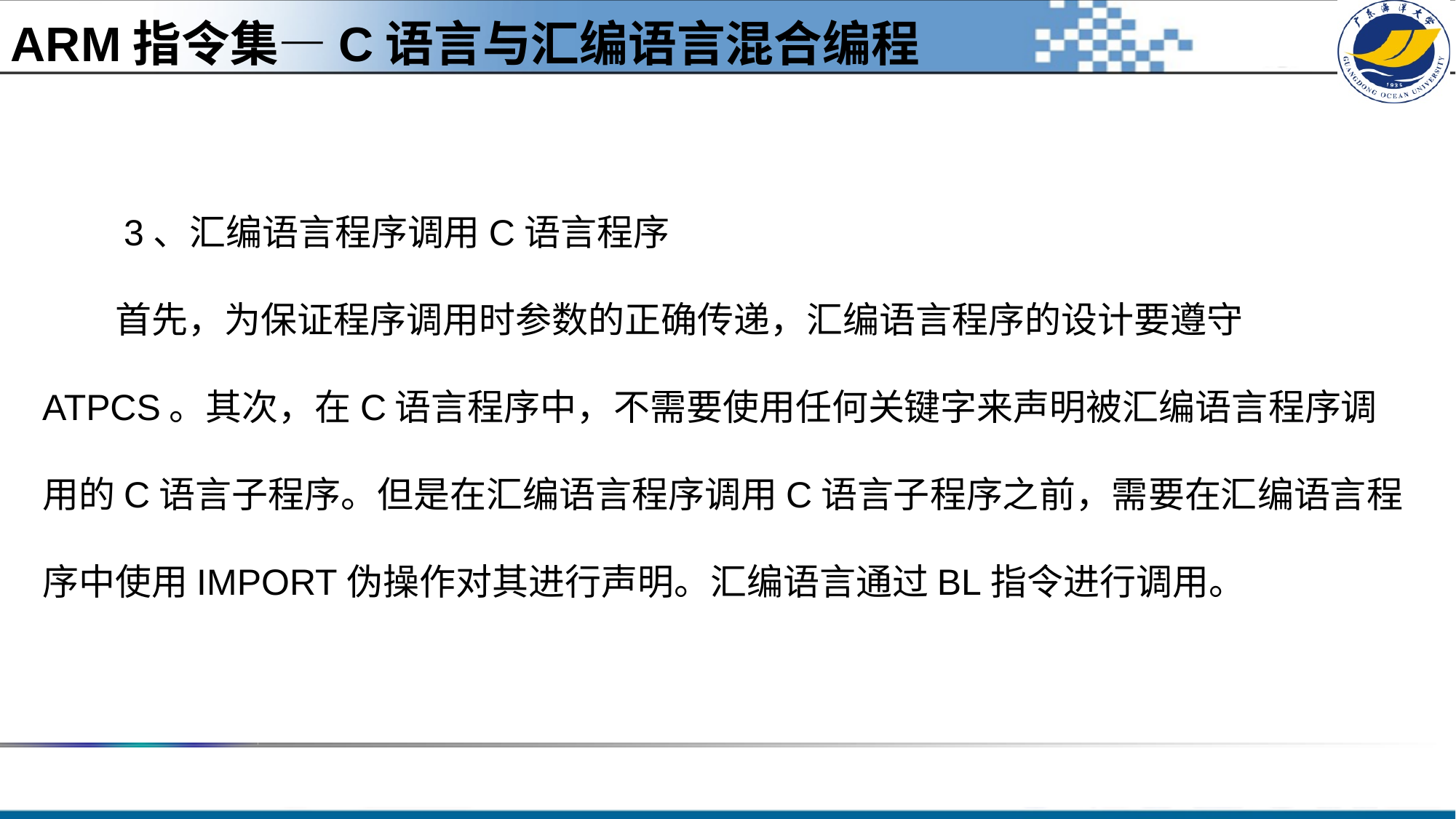

ARM指令集—C语言与汇编语言混合编程
# 3、汇编语言程序调用C语言程序 　　首先，为保证程序调用时参数的正确传递，汇编语言程序的设计要遵守ATPCS。其次，在C语言程序中，不需要使用任何关键字来声明被汇编语言程序调用的C语言子程序。但是在汇编语言程序调用C语言子程序之前，需要在汇编语言程序中使用IMPORT伪操作对其进行声明。汇编语言通过BL指令进行调用。